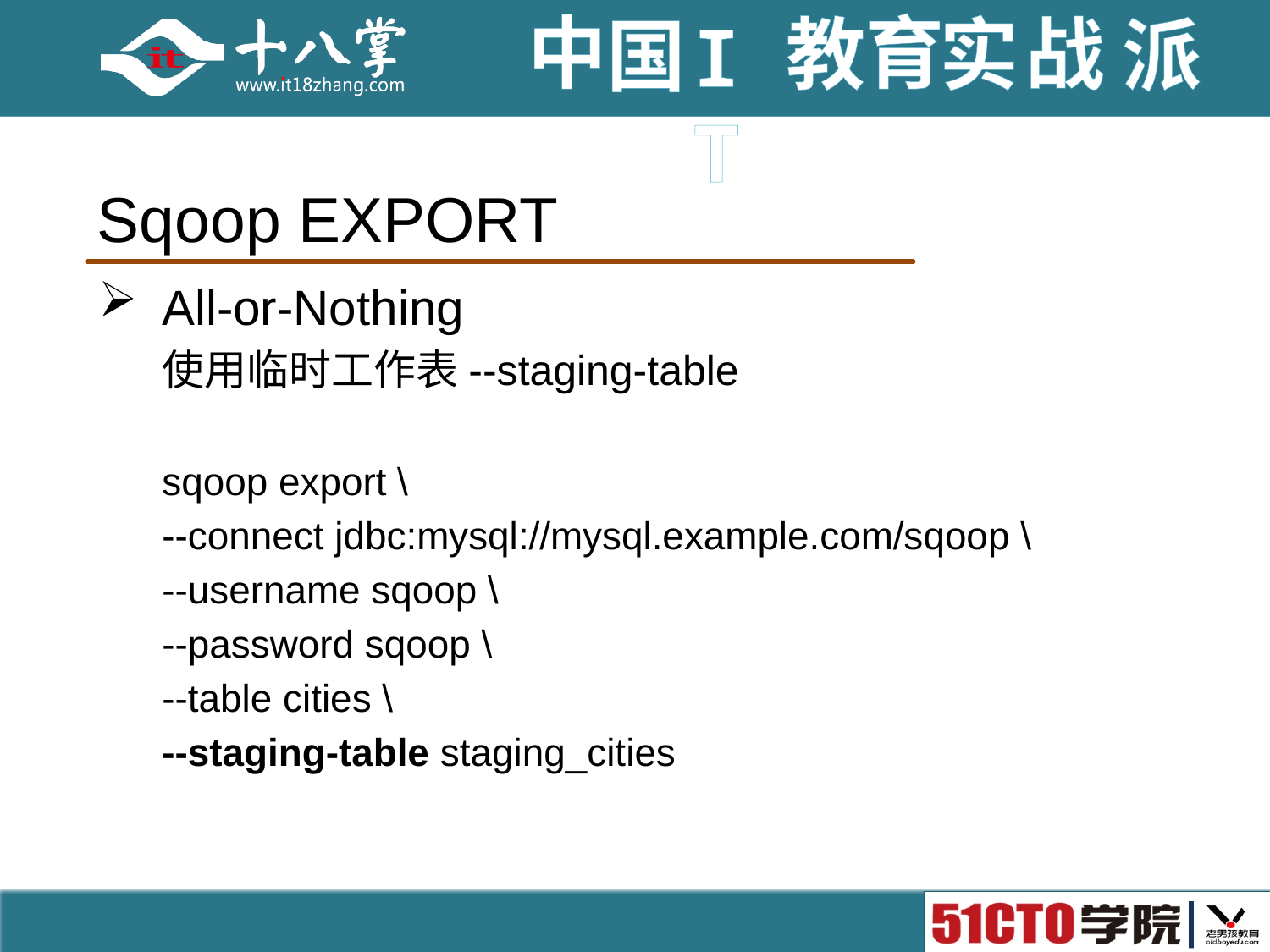

# Sqoop EXPORT
All-or-Nothing
使用临时工作表--staging-table

sqoop export \
--connect jdbc:mysql://mysql.example.com/sqoop \
--username sqoop \
--password sqoop \
--table cities \
--staging-table staging_cities